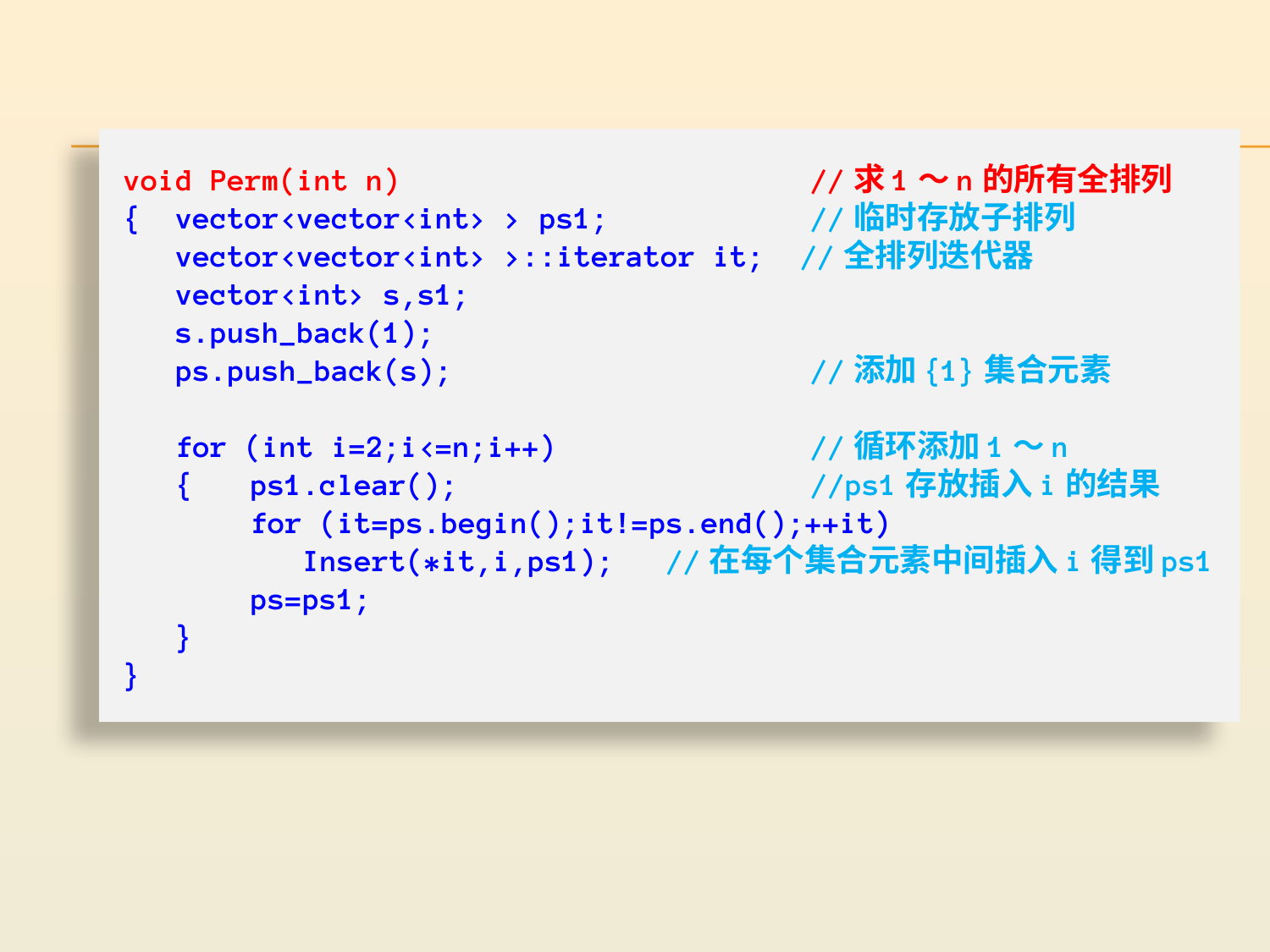

void Perm(int n)			   //求1～n的所有全排列
{  vector<vector<int> > ps1;		   //临时存放子排列
   vector<vector<int> >::iterator it;  //全排列迭代器
   vector<int> s,s1;
   s.push_back(1);
   ps.push_back(s);			   //添加{1}集合元素
   for (int i=2;i<=n;i++)		   //循环添加1～n
   {	ps1.clear();			   //ps1存放插入i的结果
	for (it=ps.begin();it!=ps.end();++it)
	   Insert(*it,i,ps1);	  //在每个集合元素中间插入i得到ps1
	ps=ps1;
   }
}